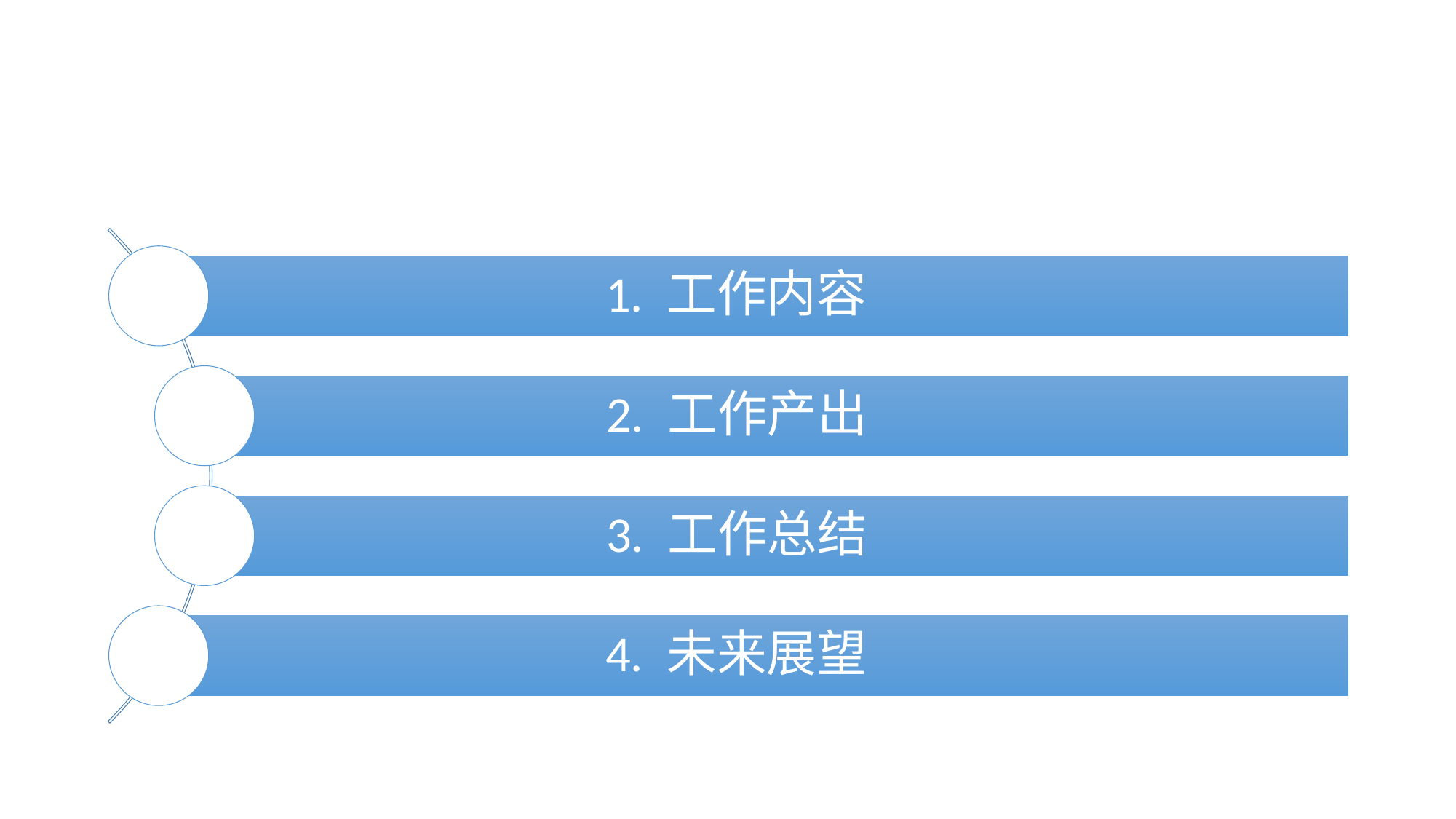

#
                                  1. 工作内容
                              2. 工作产出
                              3. 工作总结
                                  4. 未来展望